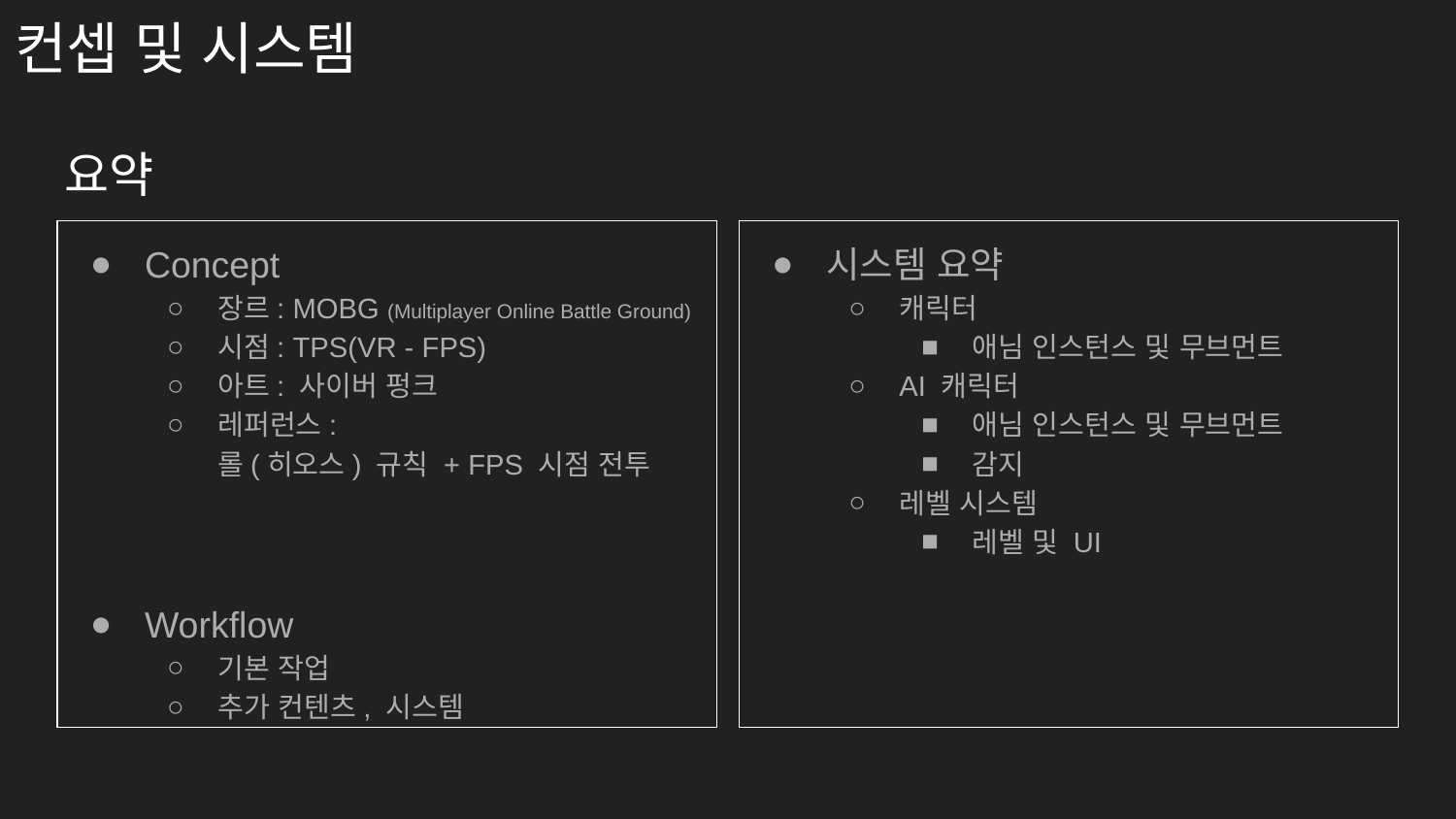

# 컨셉 및 시스템
요약
Concept
장르: MOBG (Multiplayer Online Battle Ground)
시점: TPS(VR - FPS)
아트: 사이버 펑크
레퍼런스:
롤(히오스) 규칙 + FPS 시점 전투

Workflow
기본 작업
추가 컨텐츠, 시스템

시스템 요약
캐릭터
애님 인스턴스 및 무브먼트
AI 캐릭터
애님 인스턴스 및 무브먼트
감지
레벨 시스템
레벨 및 UI